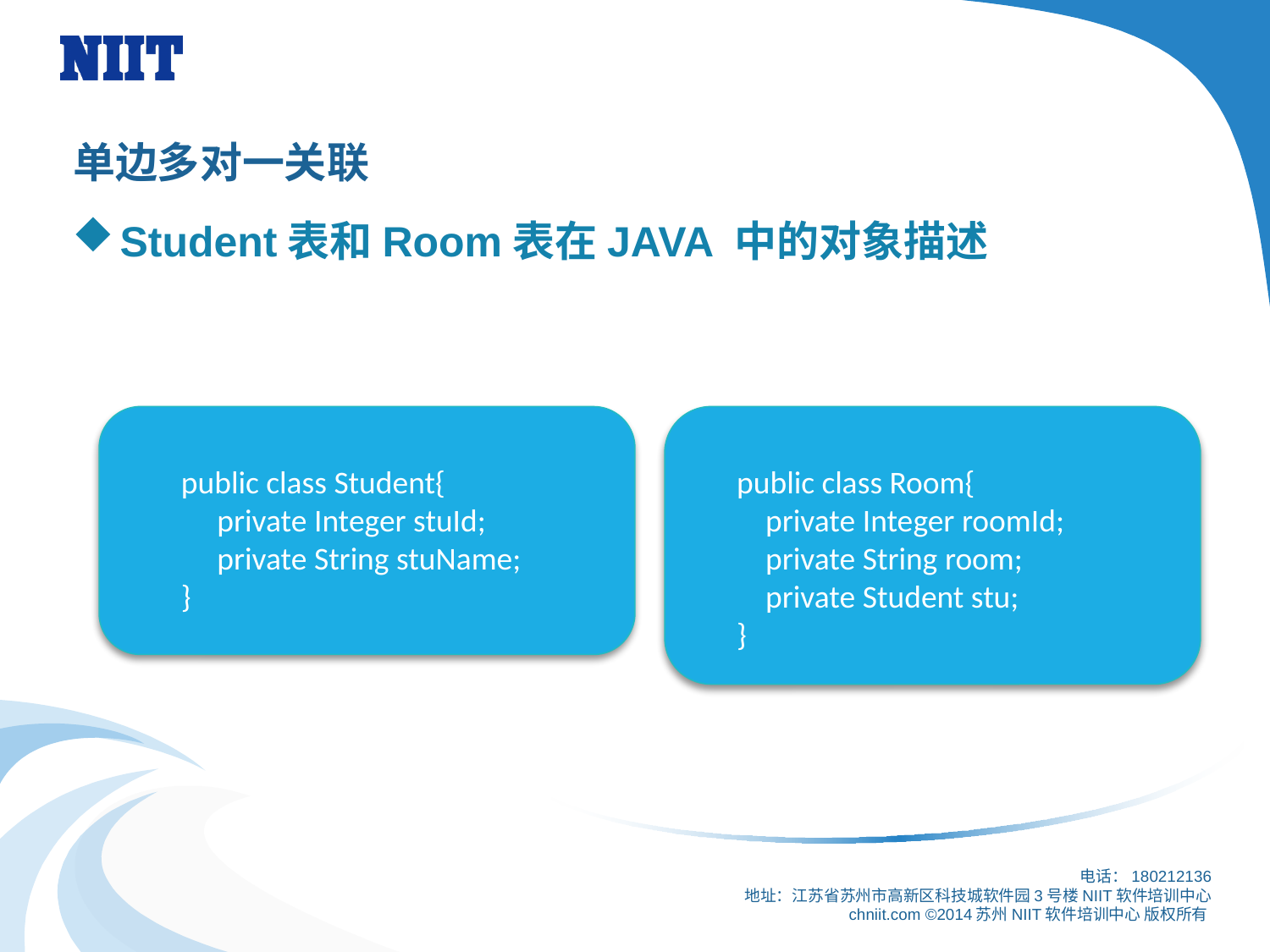

# 单边多对一关联
Student表和Room表在JAVA 中的对象描述

public class Student{
     private Integer stuId;
     private String stuName;
}
public class Room{
    private Integer roomId;
    private String room;
    private Student stu;
}